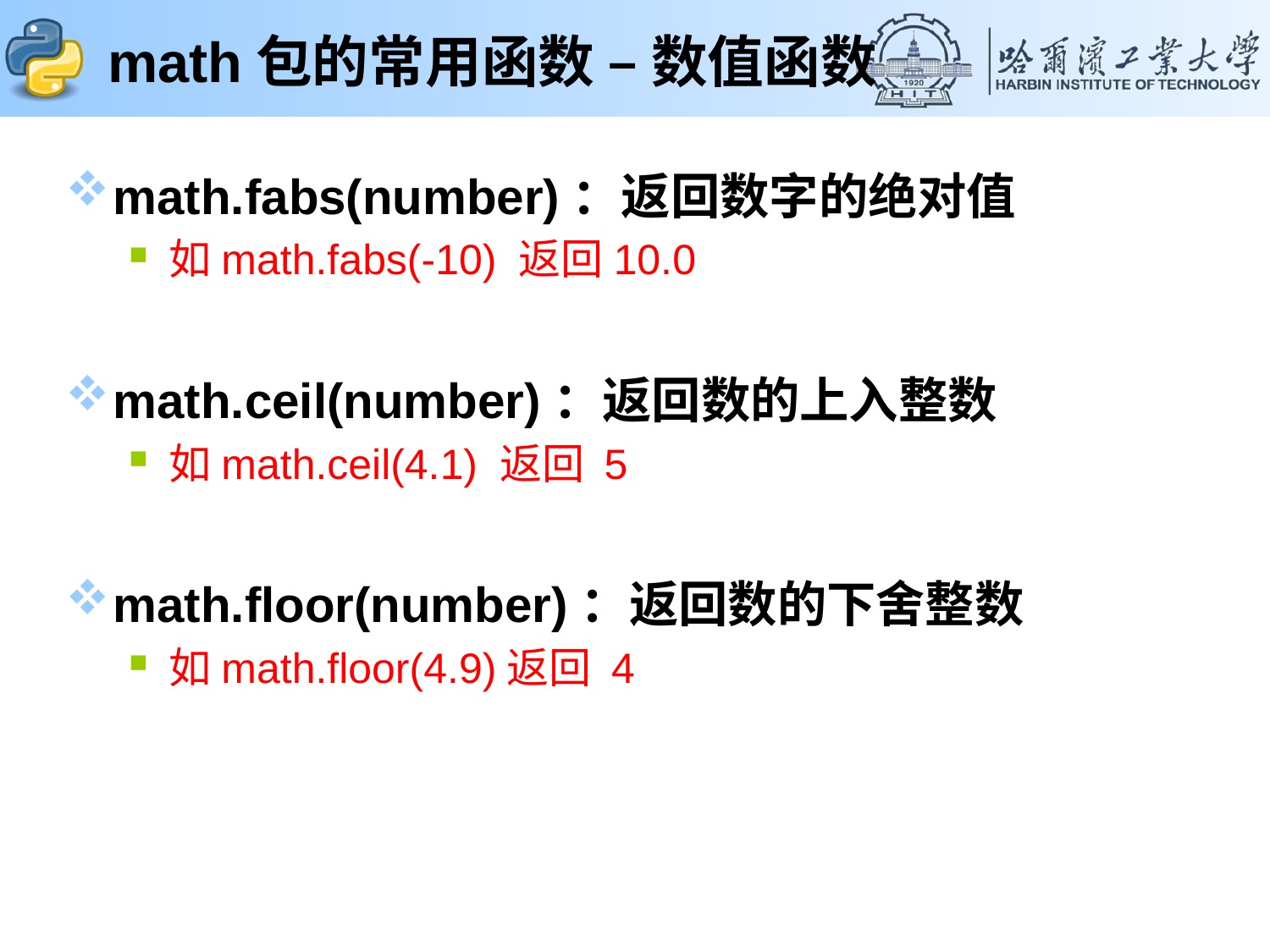

# math包的常用函数 – 数值函数
math.fabs(number)：返回数字的绝对值
如math.fabs(-10) 返回10.0

math.ceil(number)：返回数的上入整数
如math.ceil(4.1) 返回 5

math.floor(number)：返回数的下舍整数
如math.floor(4.9)返回 4